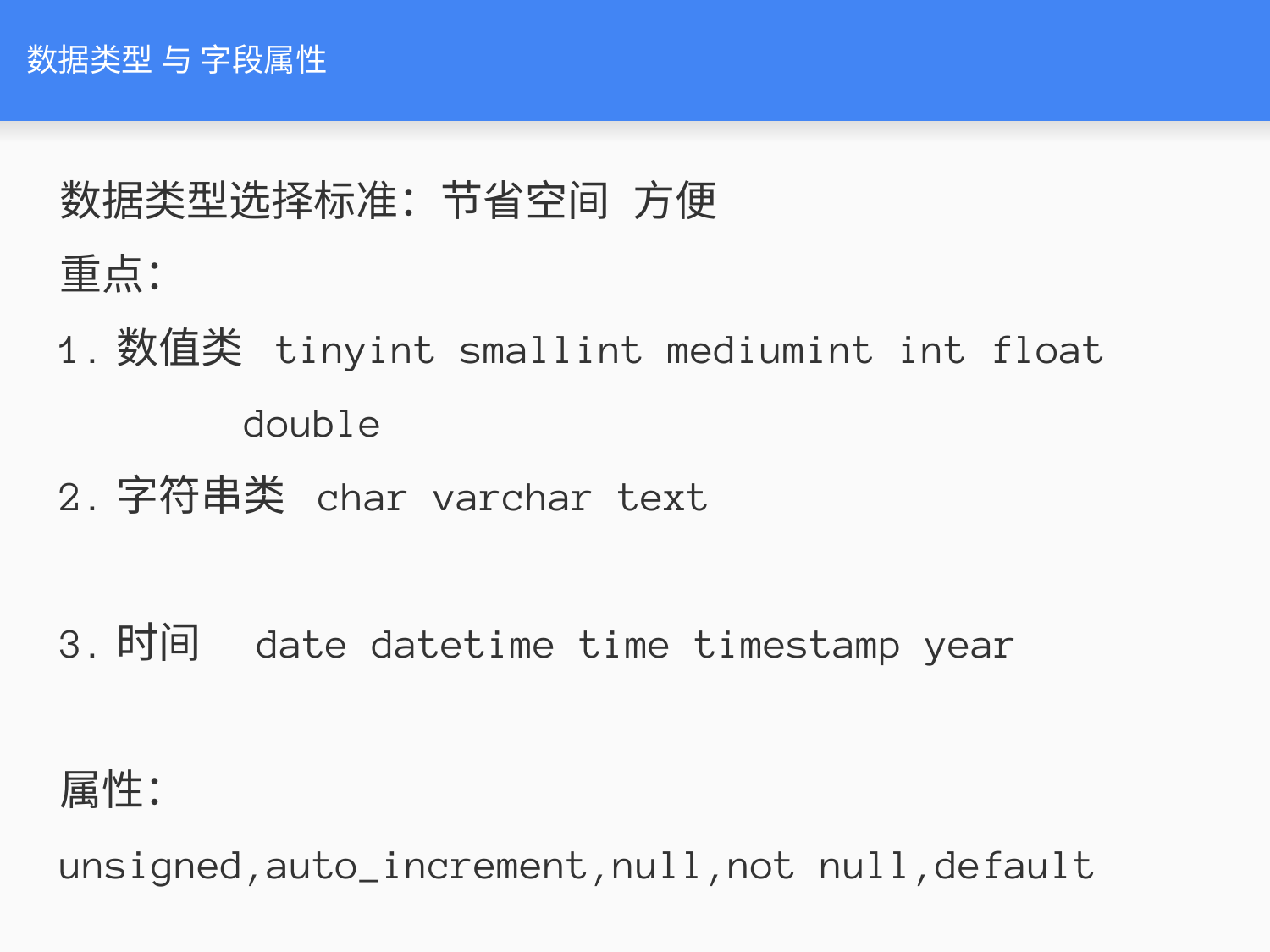

# 数据类型 与 字段属性
数据类型选择标准：节省空间 方便
重点：
1.数值类 tinyint smallint mediumint int float
        double
2.字符串类 char varchar text
3.时间  date datetime time timestamp year

属性：
unsigned,auto_increment,null,not null,default